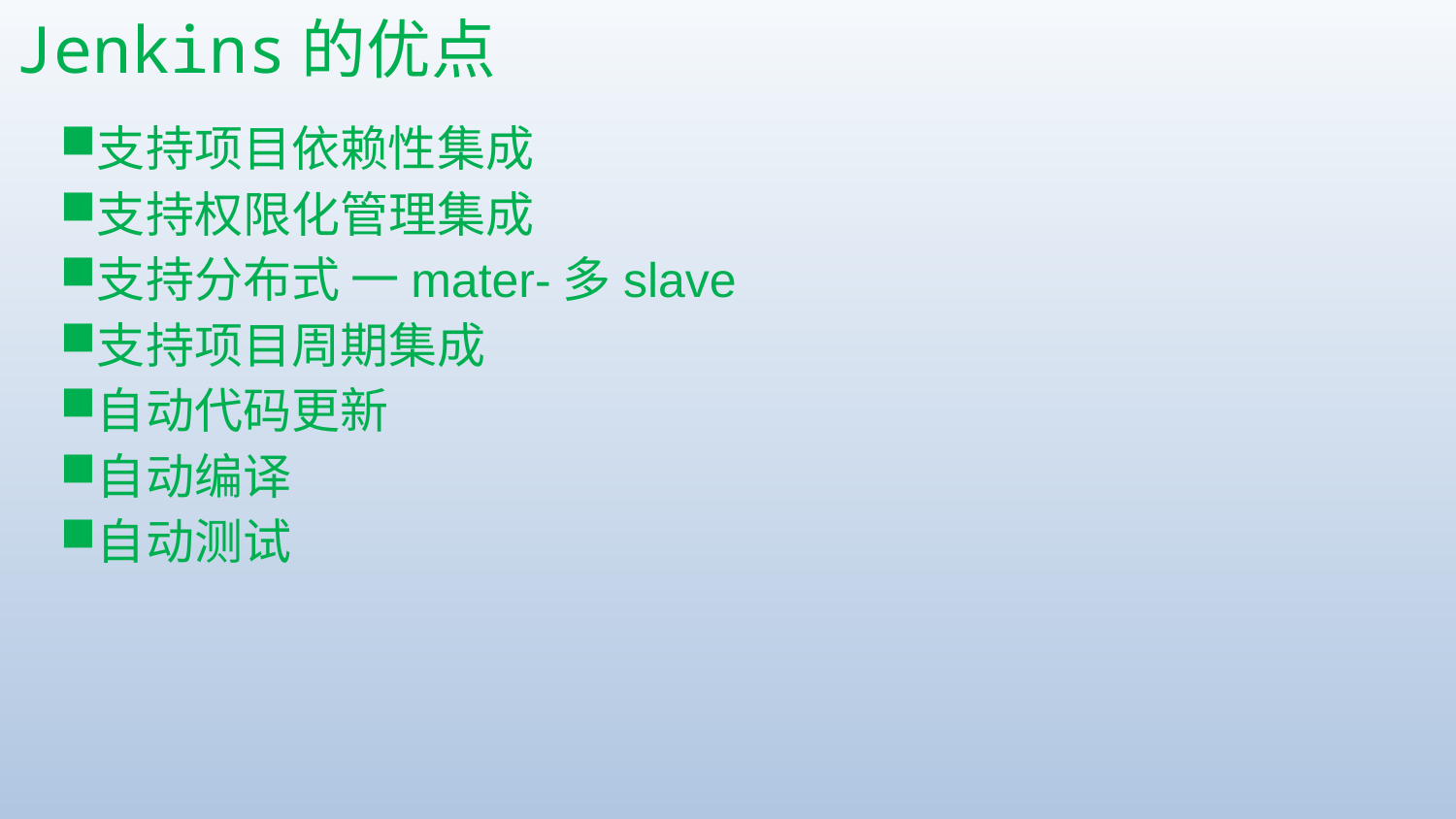

# Jenkins的优点
支持项目依赖性集成
支持权限化管理集成
支持分布式 一mater-多slave
支持项目周期集成
自动代码更新
自动编译
自动测试